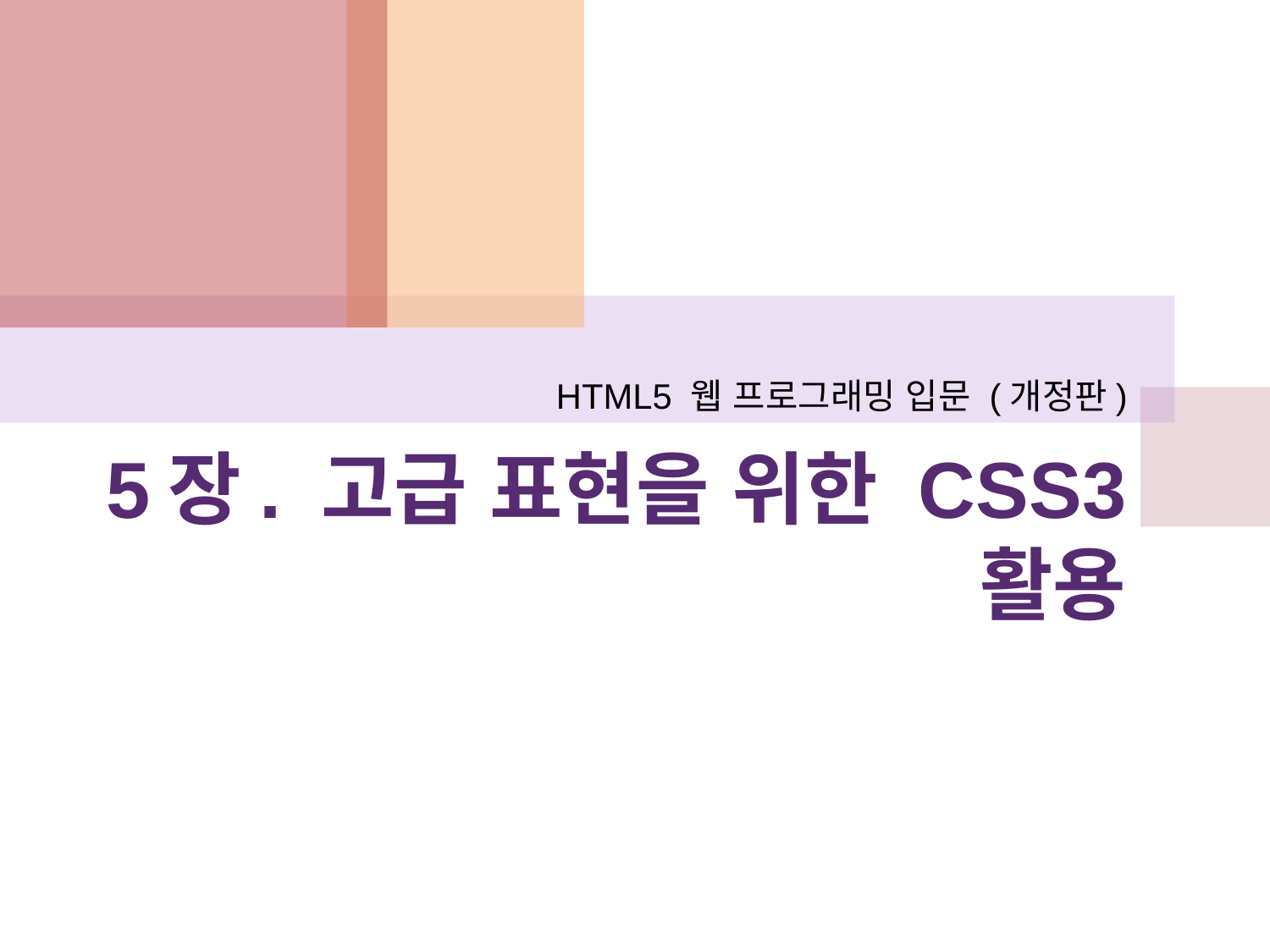

HTML5 웹 프로그래밍 입문 (개정판)
# 5장. 고급 표현을 위한 CSS3 활용